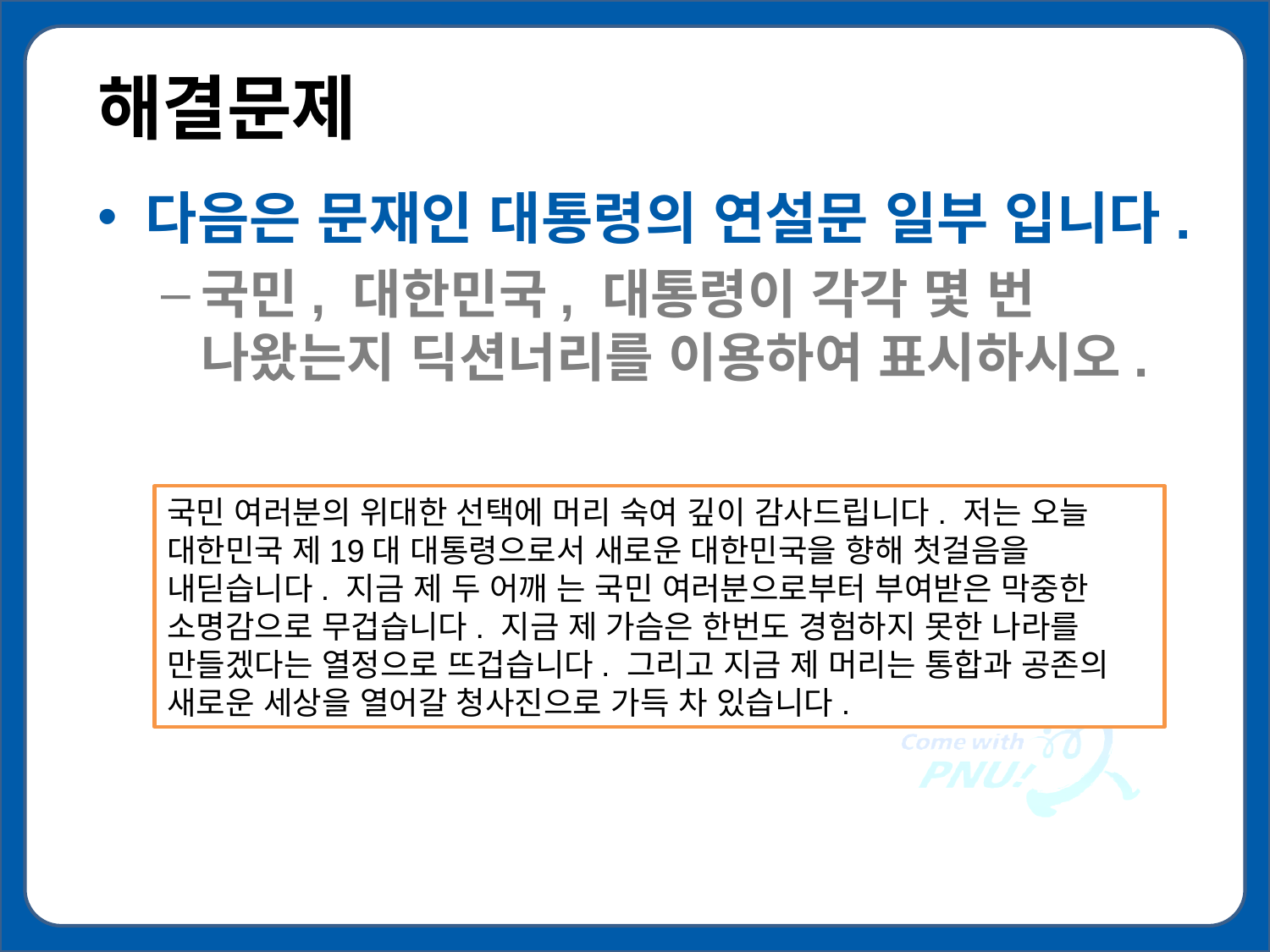

# 해결문제
다음은 문재인 대통령의 연설문 일부 입니다.
국민, 대한민국, 대통령이 각각 몇 번 나왔는지 딕션너리를 이용하여 표시하시오.
국민 여러분의 위대한 선택에 머리 숙여 깊이 감사드립니다. 저는 오늘 대한민국 제19대 대통령으로서 새로운 대한민국을 향해 첫걸음을 내딛습니다. 지금 제 두 어깨 는 국민 여러분으로부터 부여받은 막중한 소명감으로 무겁습니다. 지금 제 가슴은 한번도 경험하지 못한 나라를 만들겠다는 열정으로 뜨겁습니다. 그리고 지금 제 머리는 통합과 공존의 새로운 세상을 열어갈 청사진으로 가득 차 있습니다.